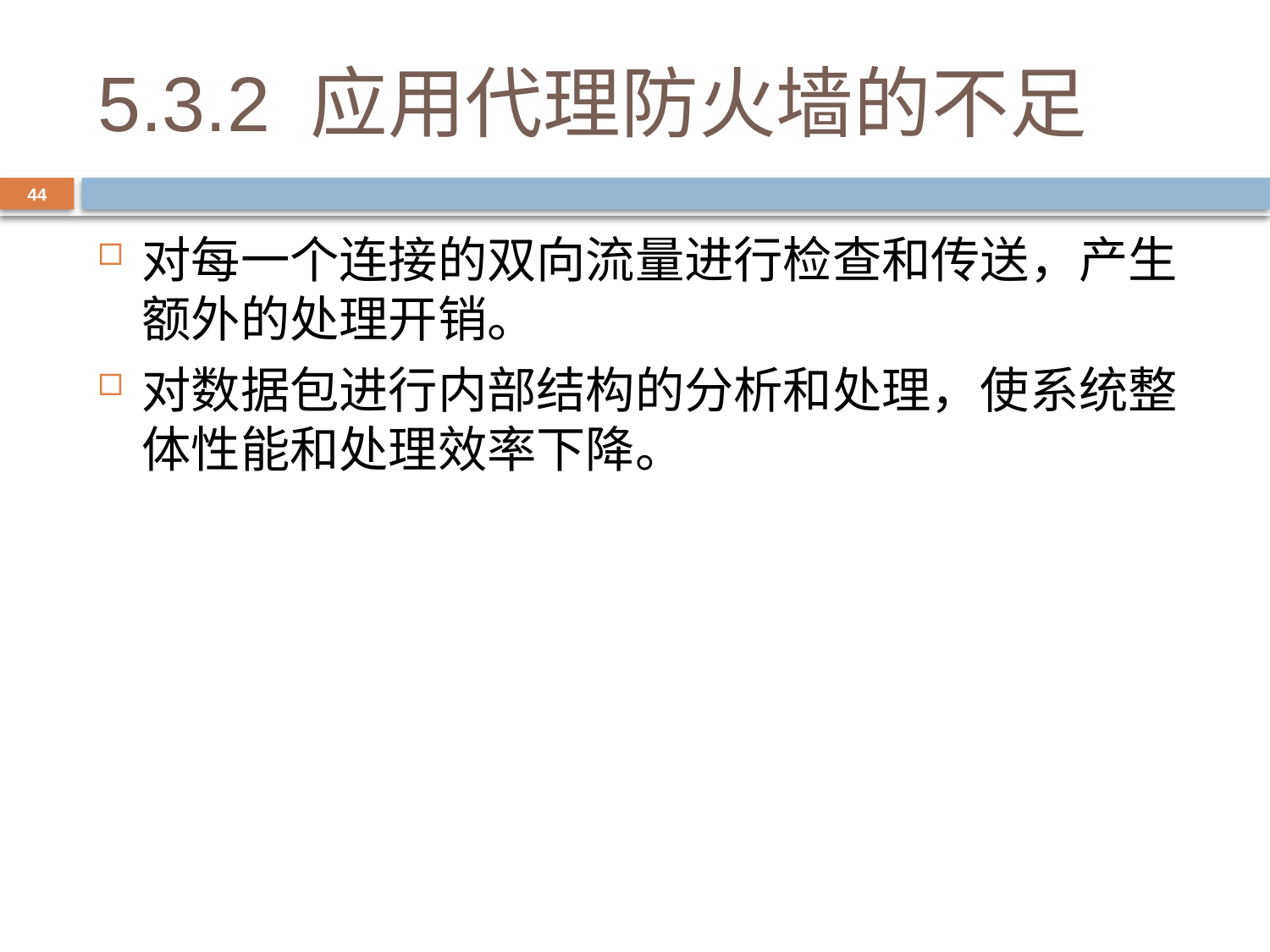

# 5.3.2 应用代理防火墙的不足
44
对每一个连接的双向流量进行检查和传送，产生额外的处理开销。
对数据包进行内部结构的分析和处理，使系统整体性能和处理效率下降。